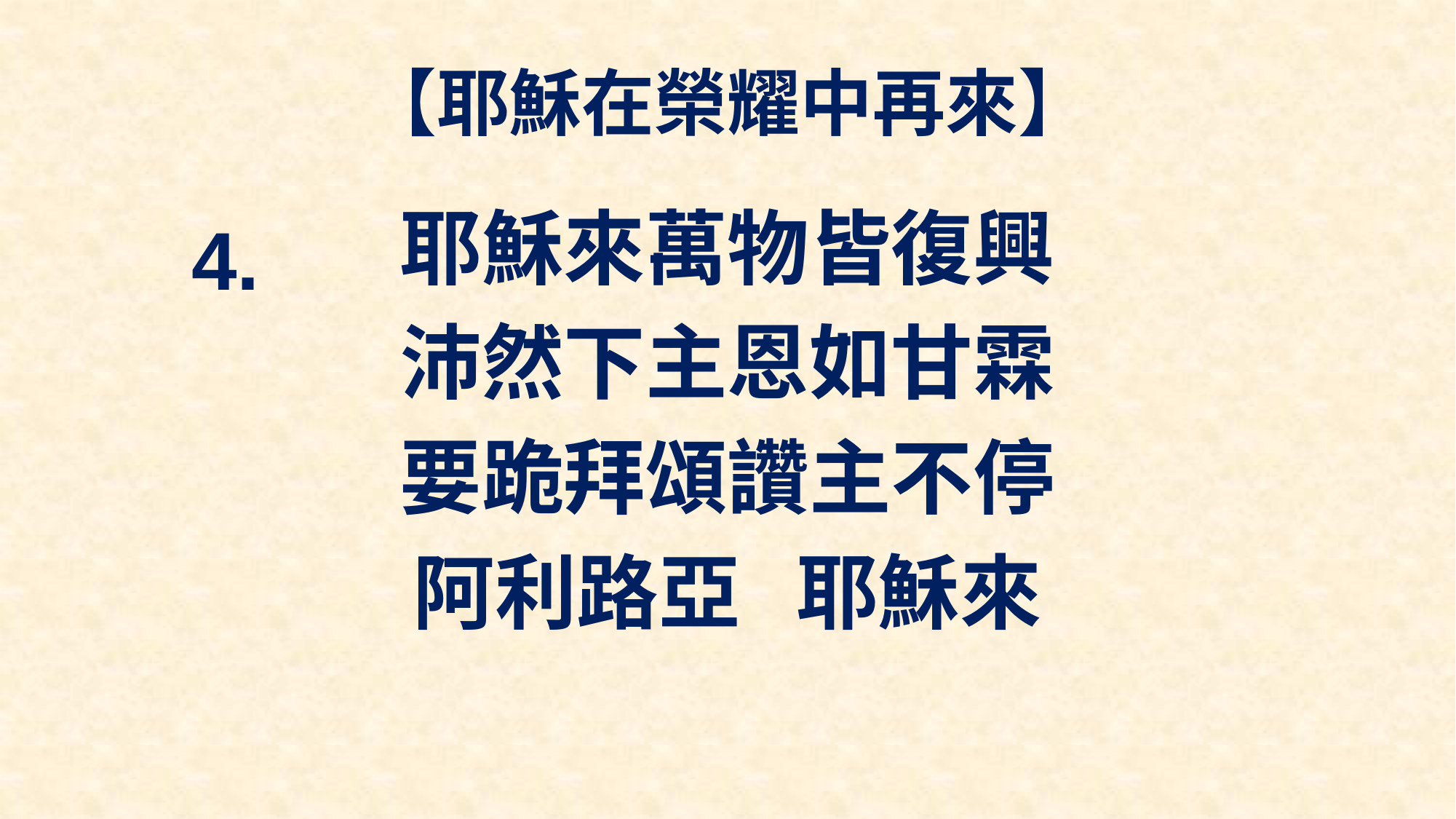

# 【耶穌在榮耀中再來】
耶穌來萬物皆復興
沛然下主恩如甘霖
要跪拜頌讚主不停
阿利路亞   耶穌來
4.